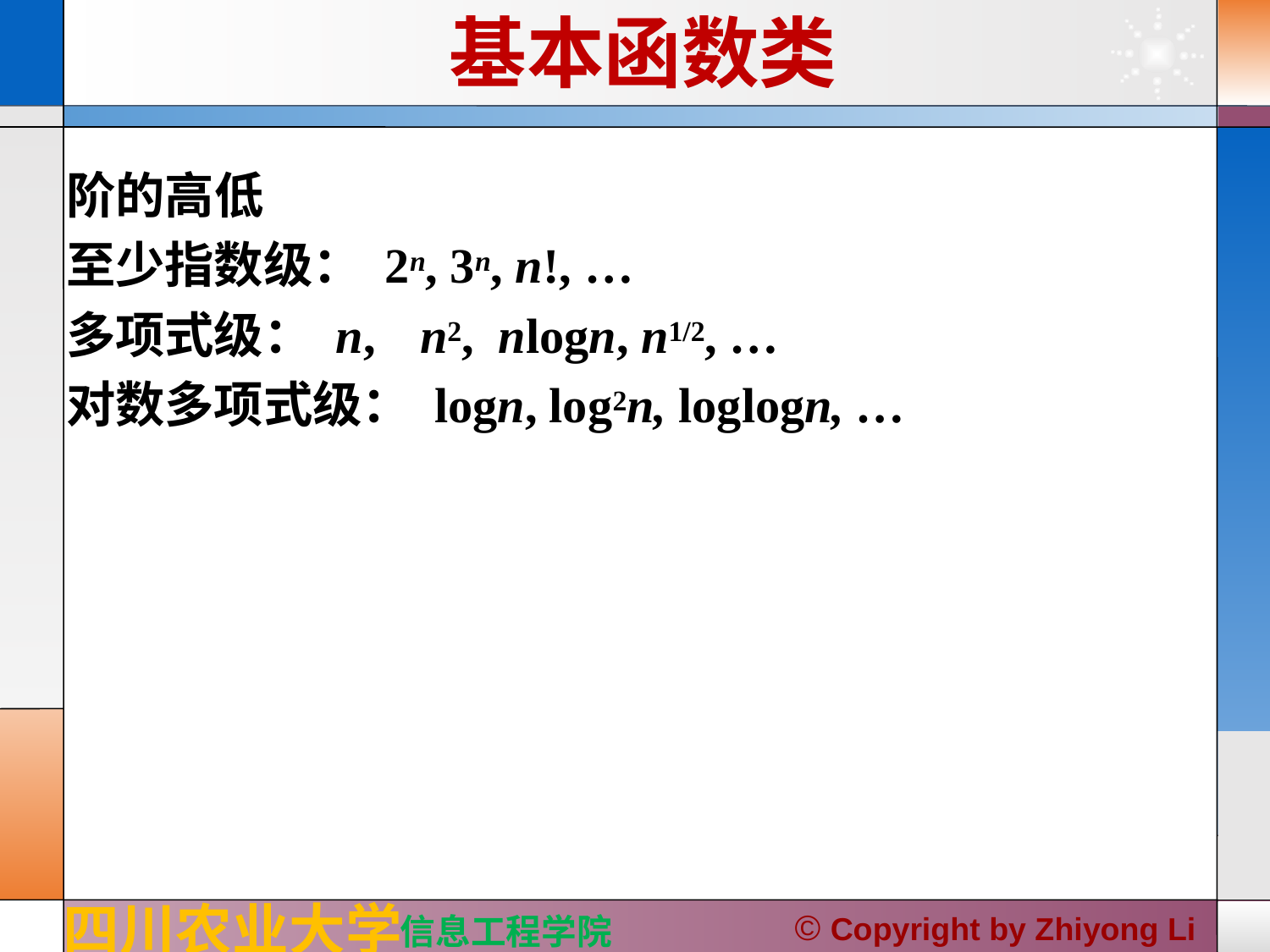

# 基本函数类
阶的高低
至少指数级： 2n, 3n, n!, …
多项式级： n,	n2,  nlogn, n1/2, …
对数多项式级： logn, log2n, loglogn, …